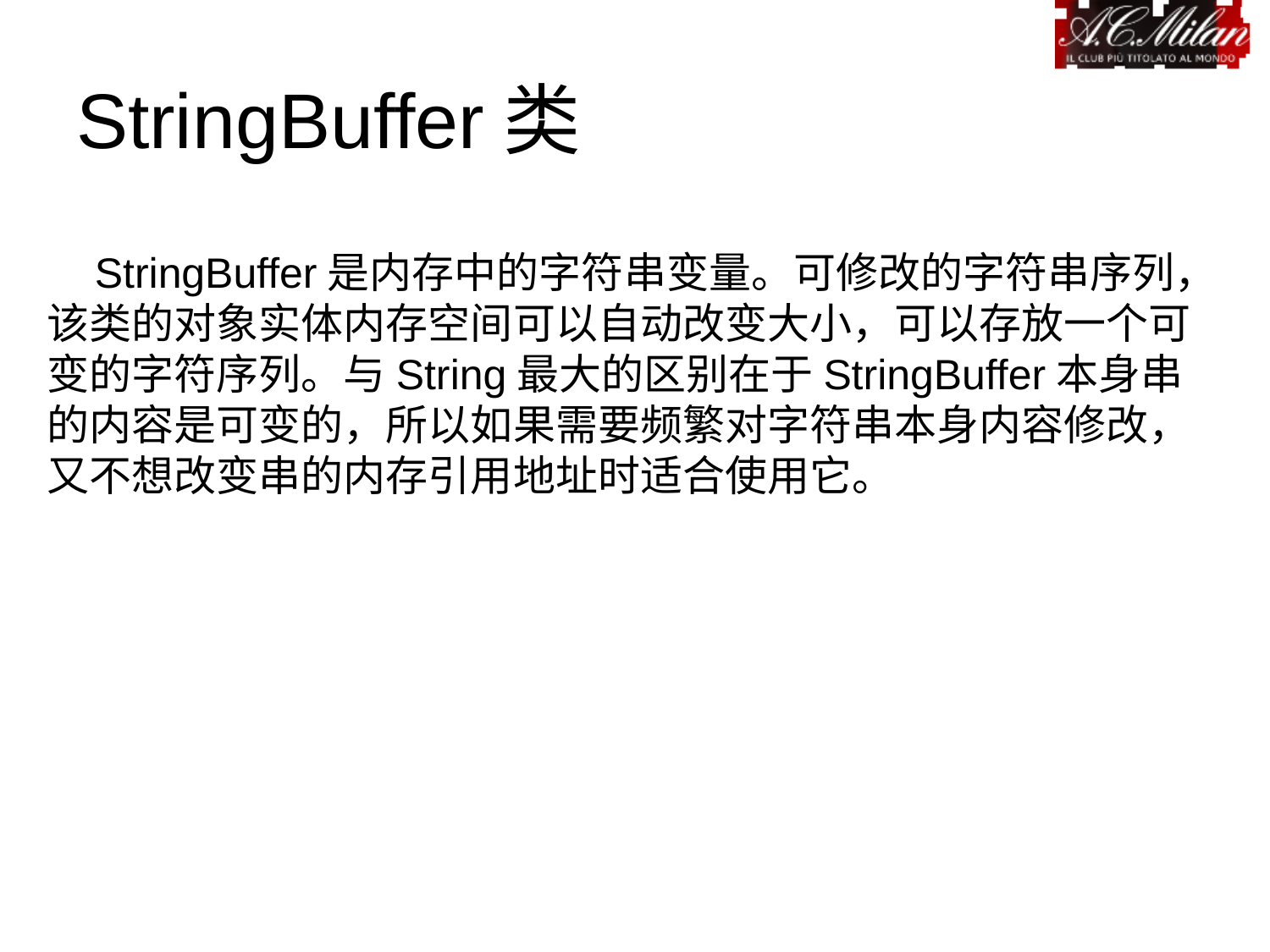

StringBuffer类

    StringBuffer是内存中的字符串变量。可修改的字符串序列，该类的对象实体内存空间可以自动改变大小，可以存放一个可变的字符序列。与String最大的区别在于StringBuffer本身串的内容是可变的，所以如果需要频繁对字符串本身内容修改，又不想改变串的内存引用地址时适合使用它。